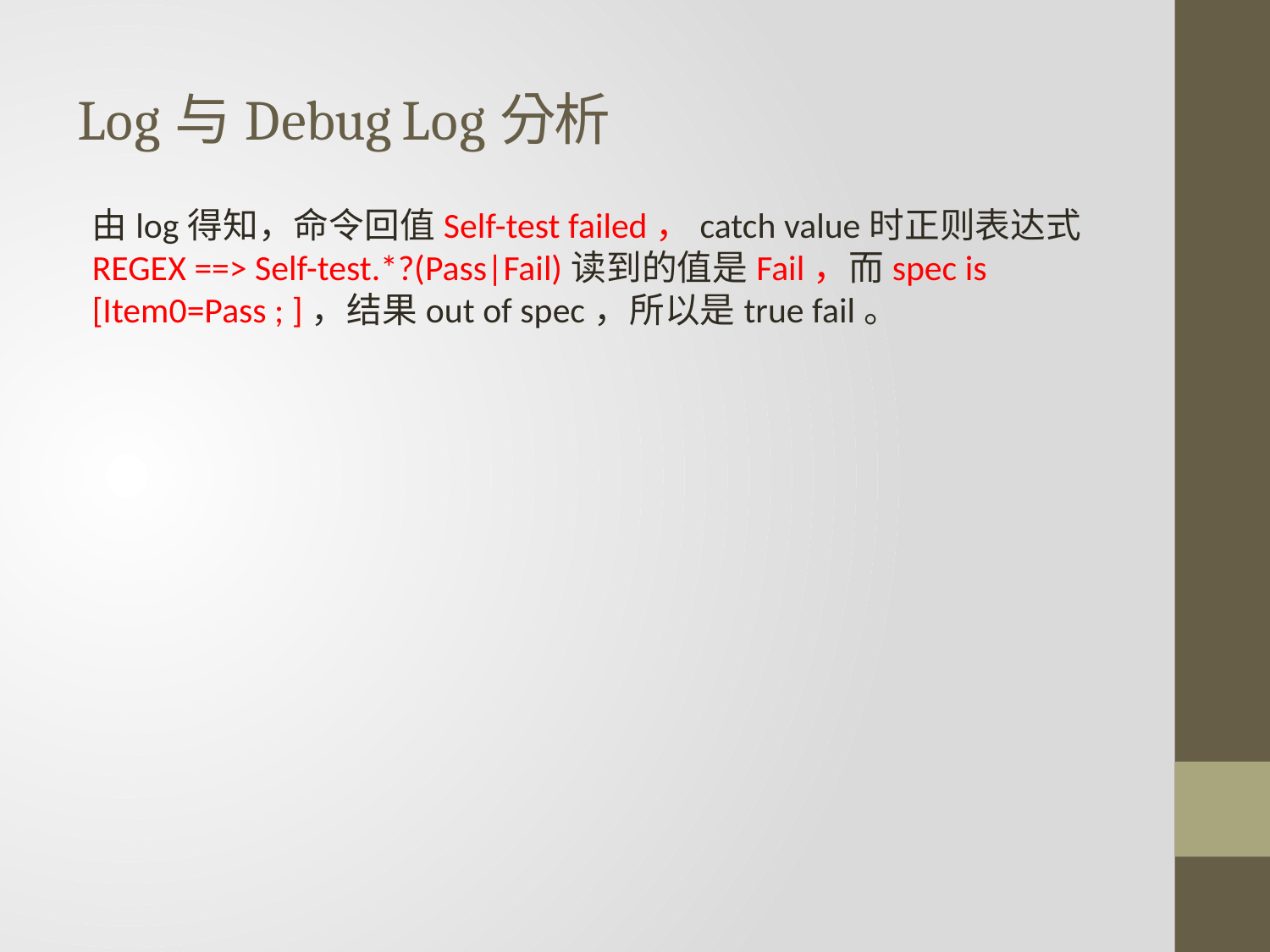

# Log与Debug Log分析
由log得知，命令回值Self-test failed，catch value时正则表达式 REGEX ==> Self-test.*?(Pass|Fail)读到的值是Fail，而spec is [Item0=Pass ; ]，结果out of spec，所以是true fail。